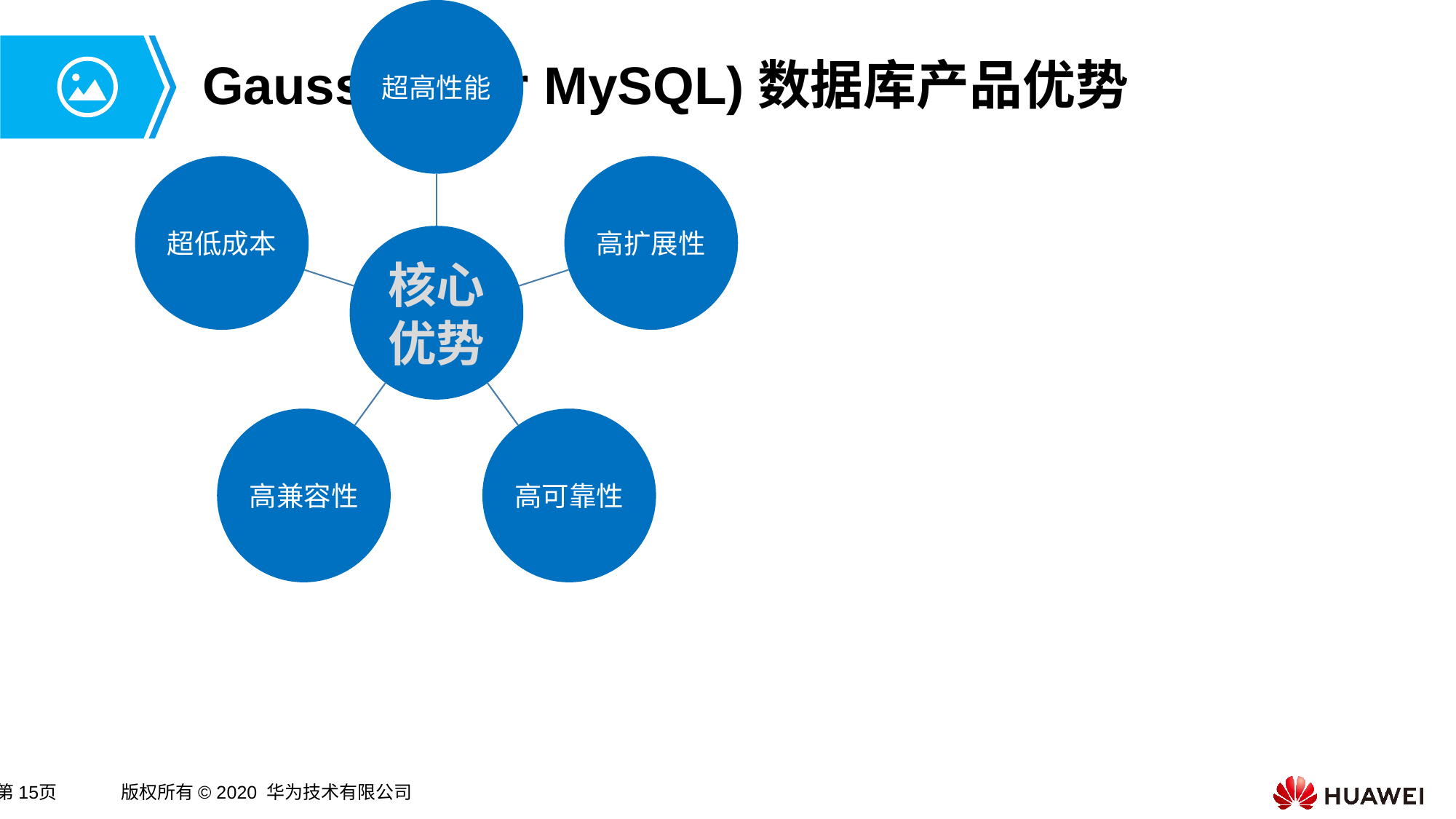

# GaussDB(for MySQL)数据库产品优势
核心优势

超高性能

高扩展性

高可靠性

高兼容性

超低成本